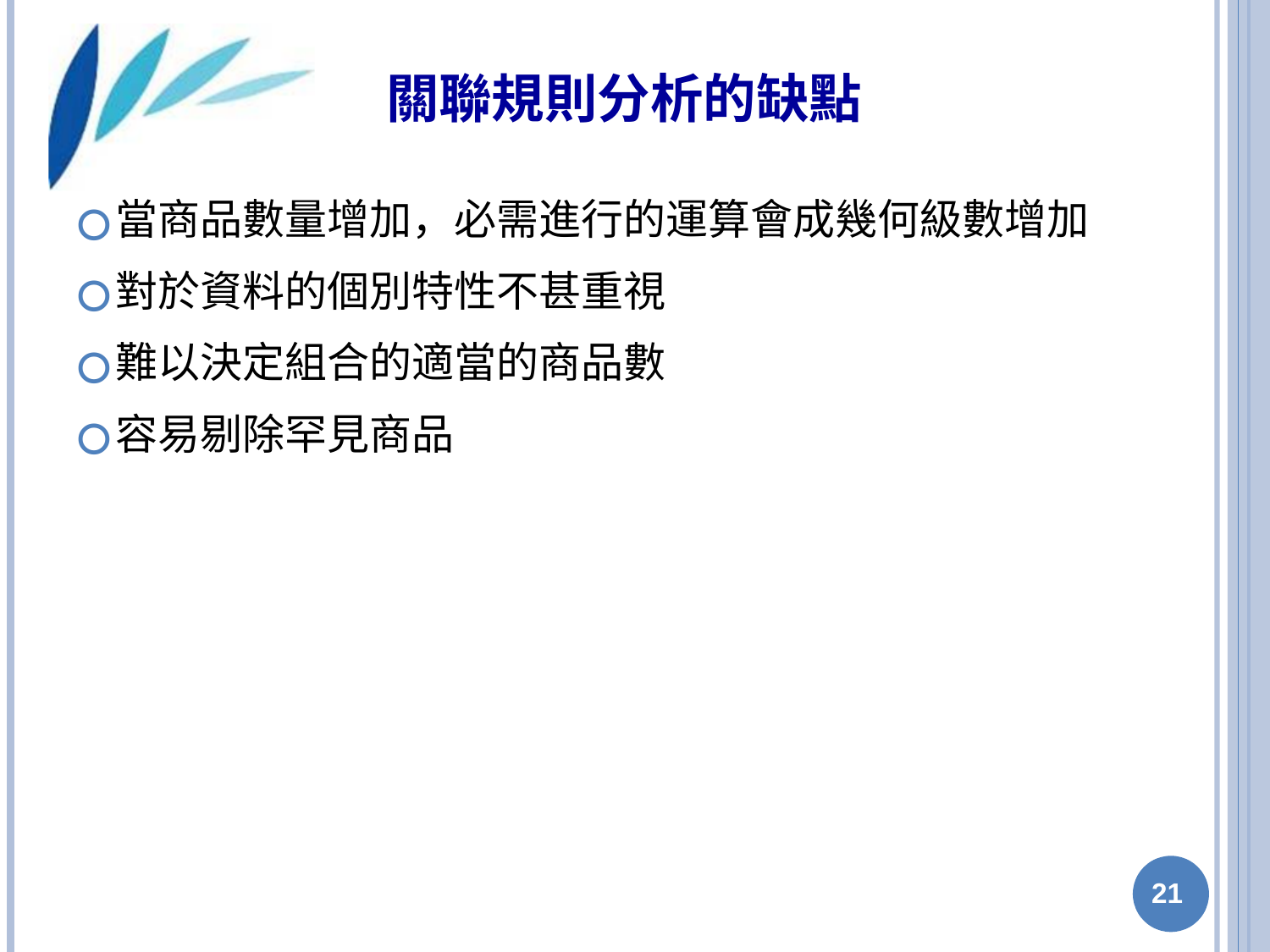

# 關聯規則分析的缺點
當商品數量增加，必需進行的運算會成幾何級數增加
對於資料的個別特性不甚重視
難以決定組合的適當的商品數
容易剔除罕見商品
21